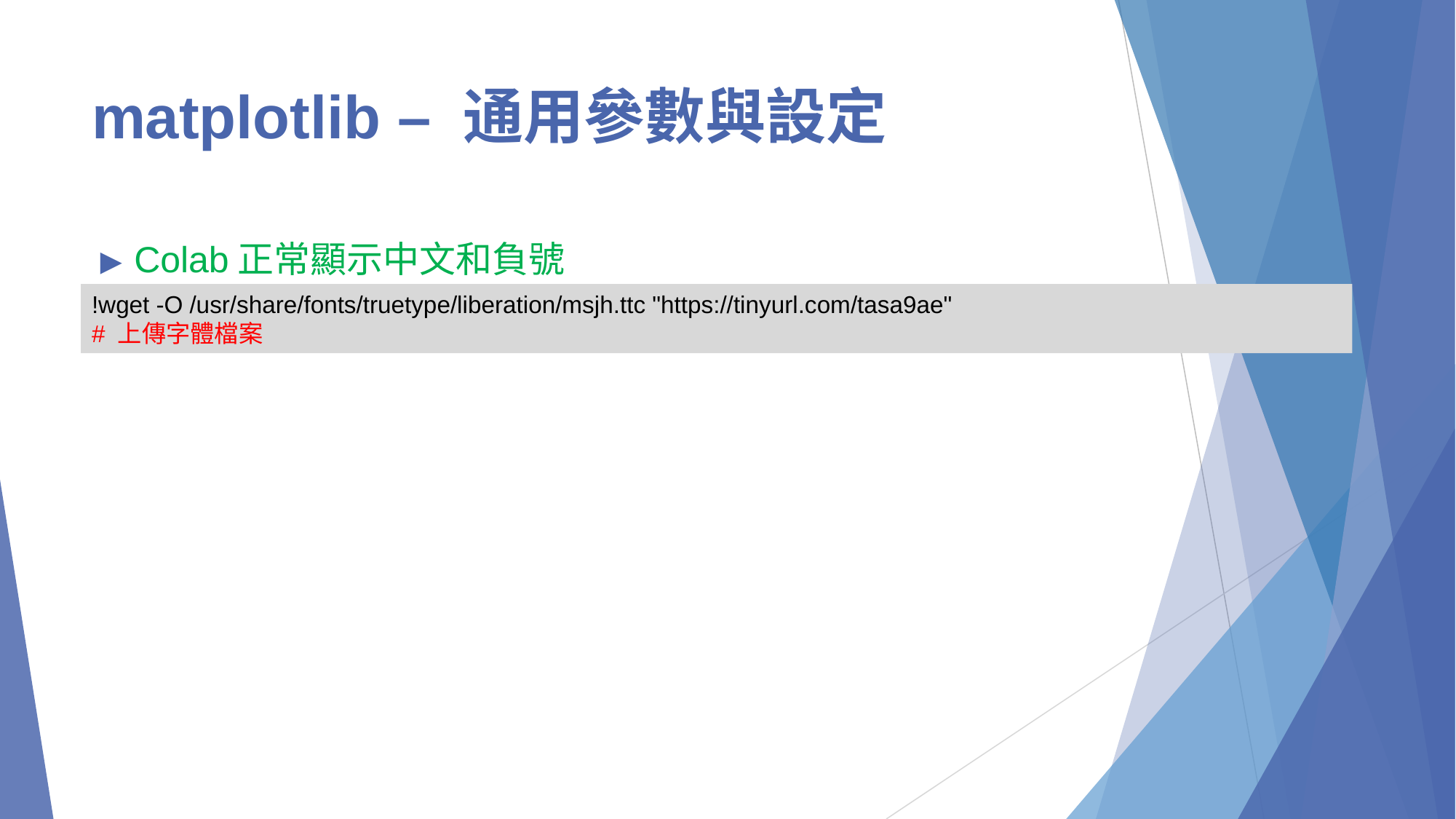

# matplotlib – 通用參數與設定
Colab正常顯示中文和負號
!wget -O /usr/share/fonts/truetype/liberation/msjh.ttc "https://tinyurl.com/tasa9ae"
# 上傳字體檔案